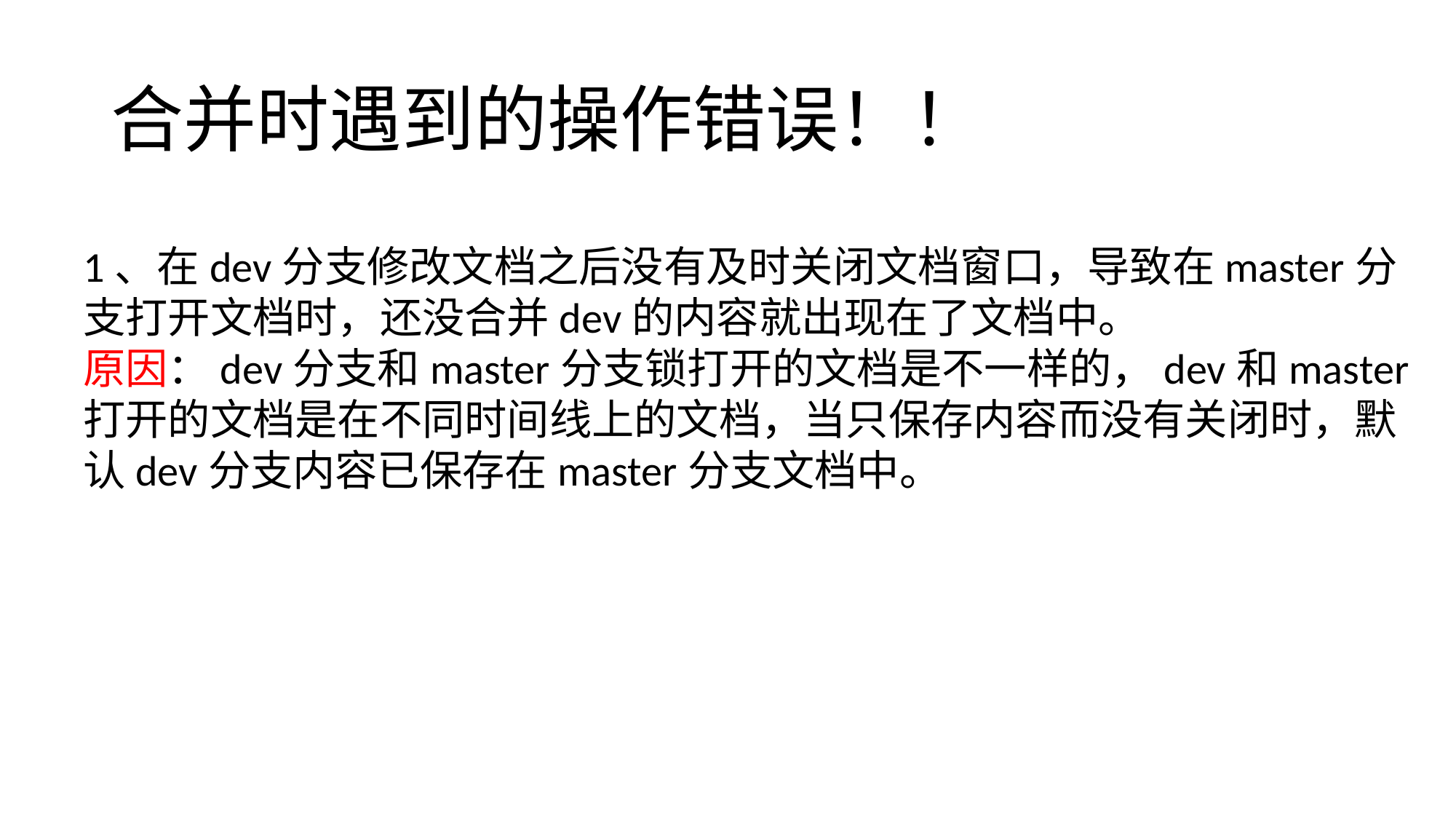

# 合并时遇到的操作错误！！
1、在dev分支修改文档之后没有及时关闭文档窗口，导致在master分支打开文档时，还没合并dev的内容就出现在了文档中。
原因：dev分支和master分支锁打开的文档是不一样的，dev和master打开的文档是在不同时间线上的文档，当只保存内容而没有关闭时，默认dev分支内容已保存在master分支文档中。